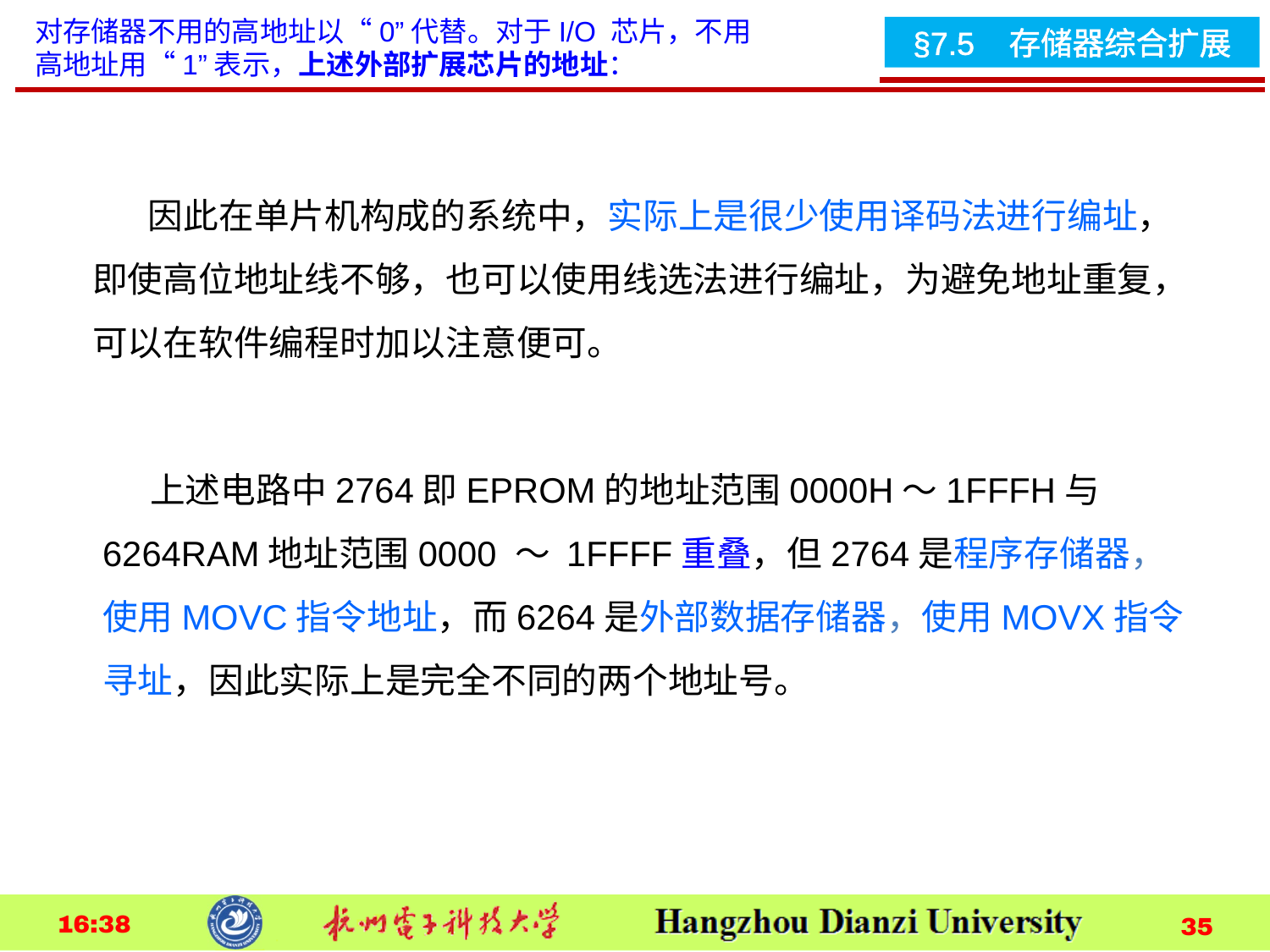

对存储器不用的高地址以“0”代替。对于I/O 芯片，不用高地址用“1”表示，上述外部扩展芯片的地址：
      因此在单片机构成的系统中，实际上是很少使用译码法进行编址，即使高位地址线不够，也可以使用线选法进行编址，为避免地址重复，可以在软件编程时加以注意便可。
     上述电路中2764即EPROM的地址范围0000H～1FFFH与6264RAM地址范围0000 ～ 1FFFF重叠，但2764是程序存储器，使用MOVC指令地址，而6264是外部数据存储器，使用MOVX指令寻址，因此实际上是完全不同的两个地址号。